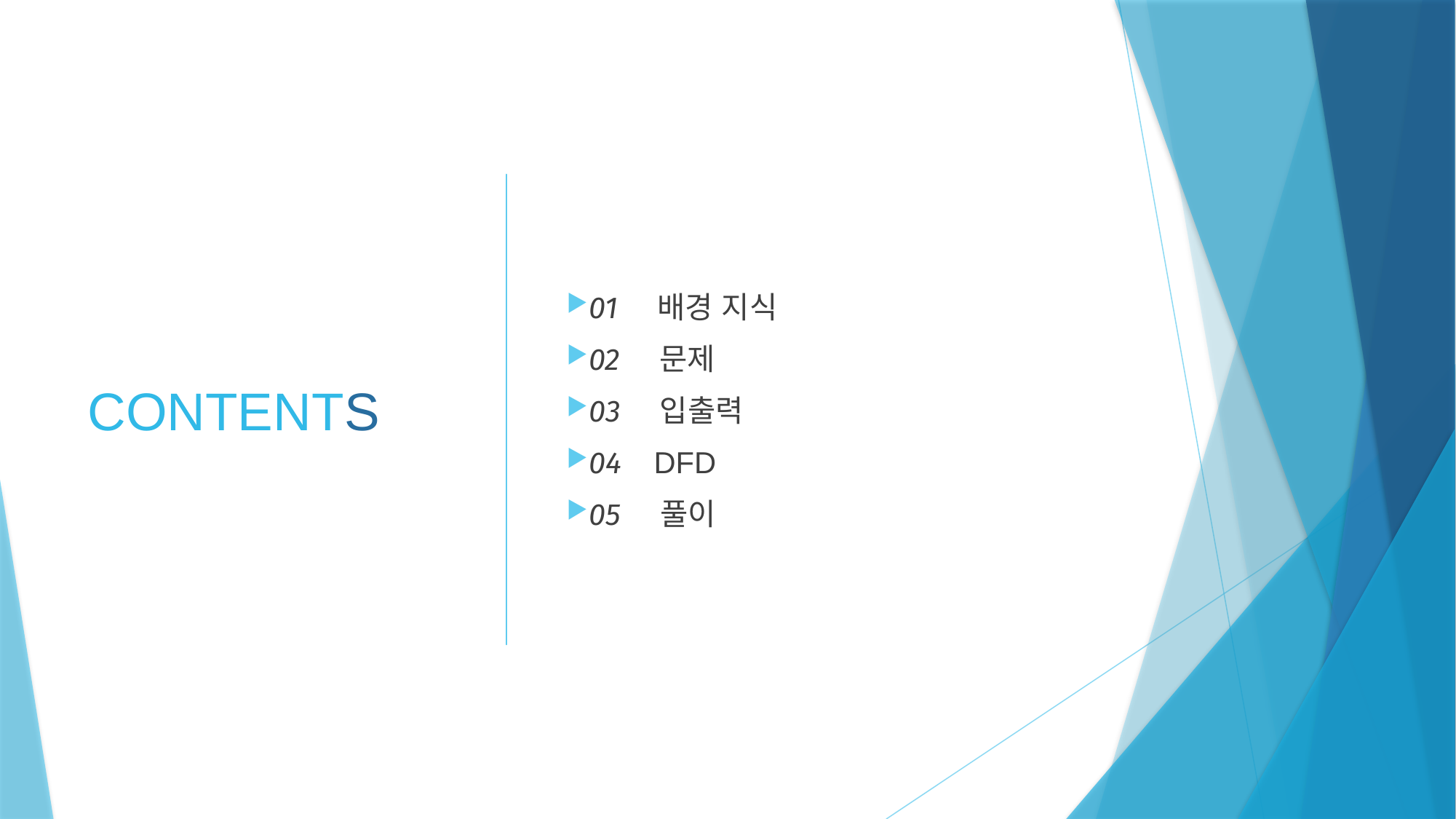

CONTENTS
01    배경 지식
02    문제
03    입출력
04    DFD
05    풀이